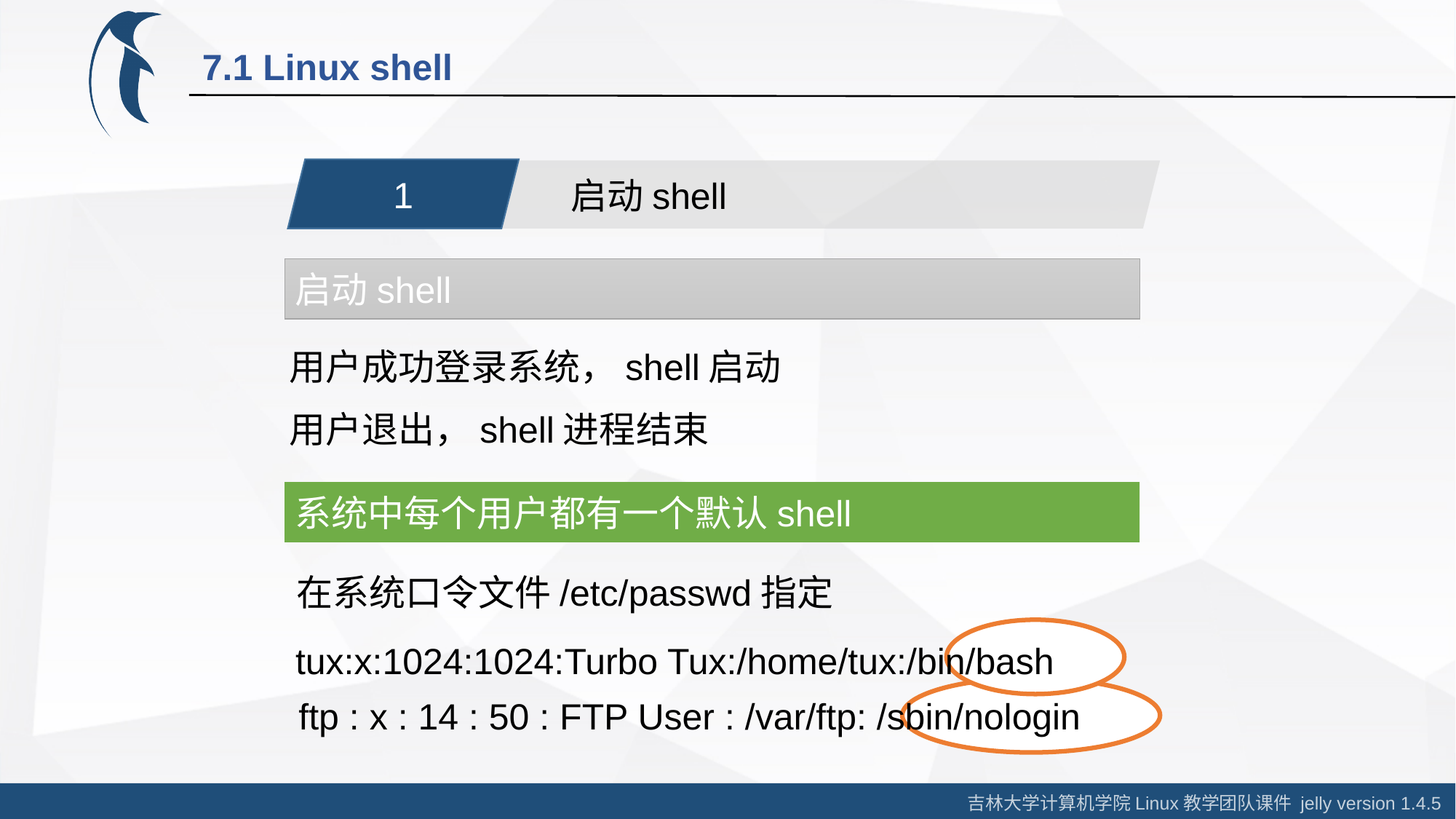

7.1 Linux shell
1
启动shell
启动shell
用户成功登录系统，shell启动
用户退出，shell进程结束
系统中每个用户都有一个默认shell
在系统口令文件/etc/passwd指定

tux:x:1024:1024:Turbo Tux:/home/tux:/bin/bash

ftp : x : 14 : 50 : FTP User : /var/ftp: /sbin/nologin